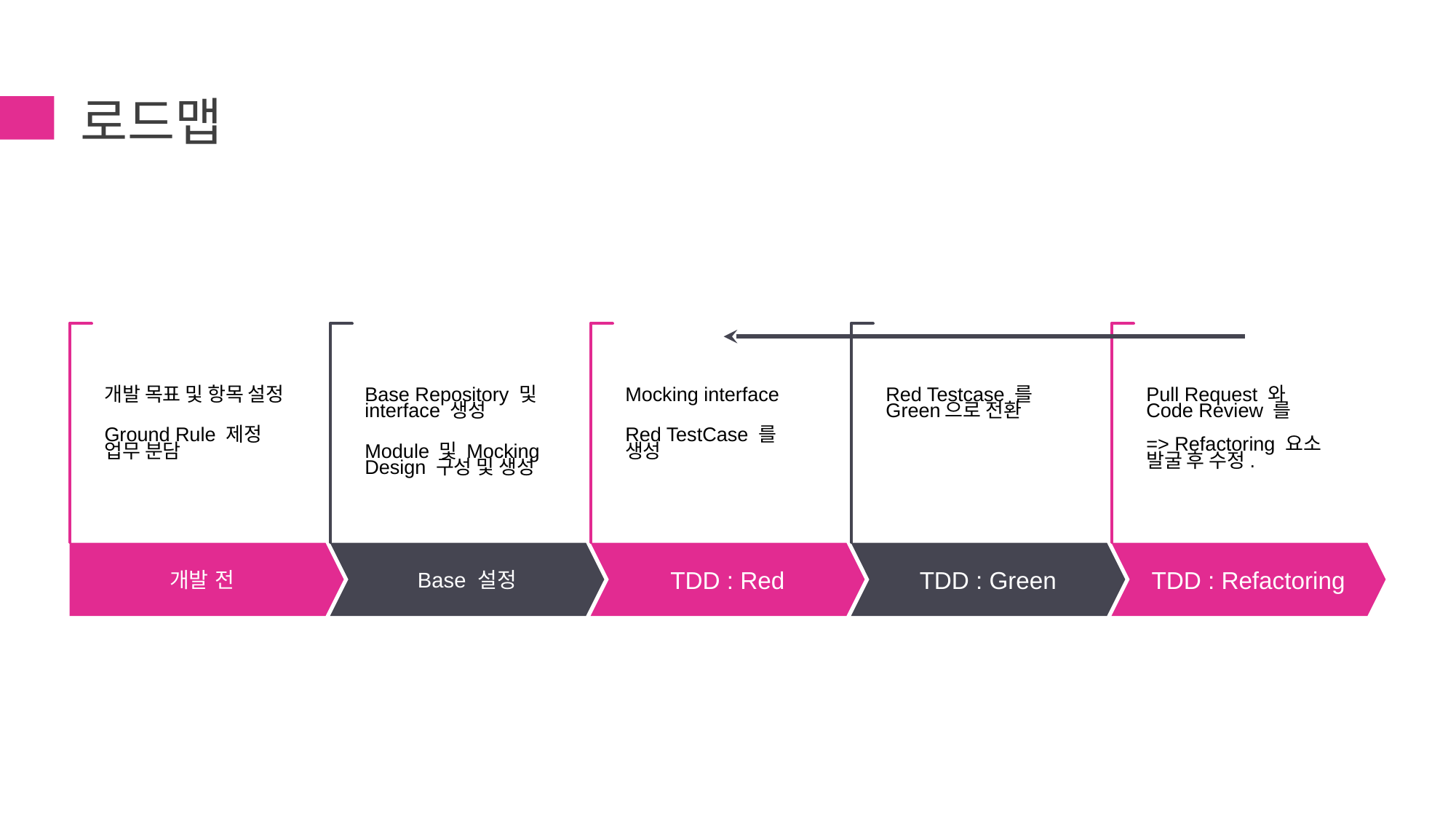

# 로드맵

Mocking interface
Red TestCase 를 생성

Red Testcase 를
Green으로 전환

Pull Request 와 Code Review 를
=> Refactoring 요소 발굴 후 수정.
개발 목표 및 항목 설정
Ground Rule 제정
업무 분담

Base Repository 및 interface 생성
Module 및 Mocking Design 구성 및 생성

개발 전

Base 설정

TDD : Red

TDD : Green

TDD : Refactoring